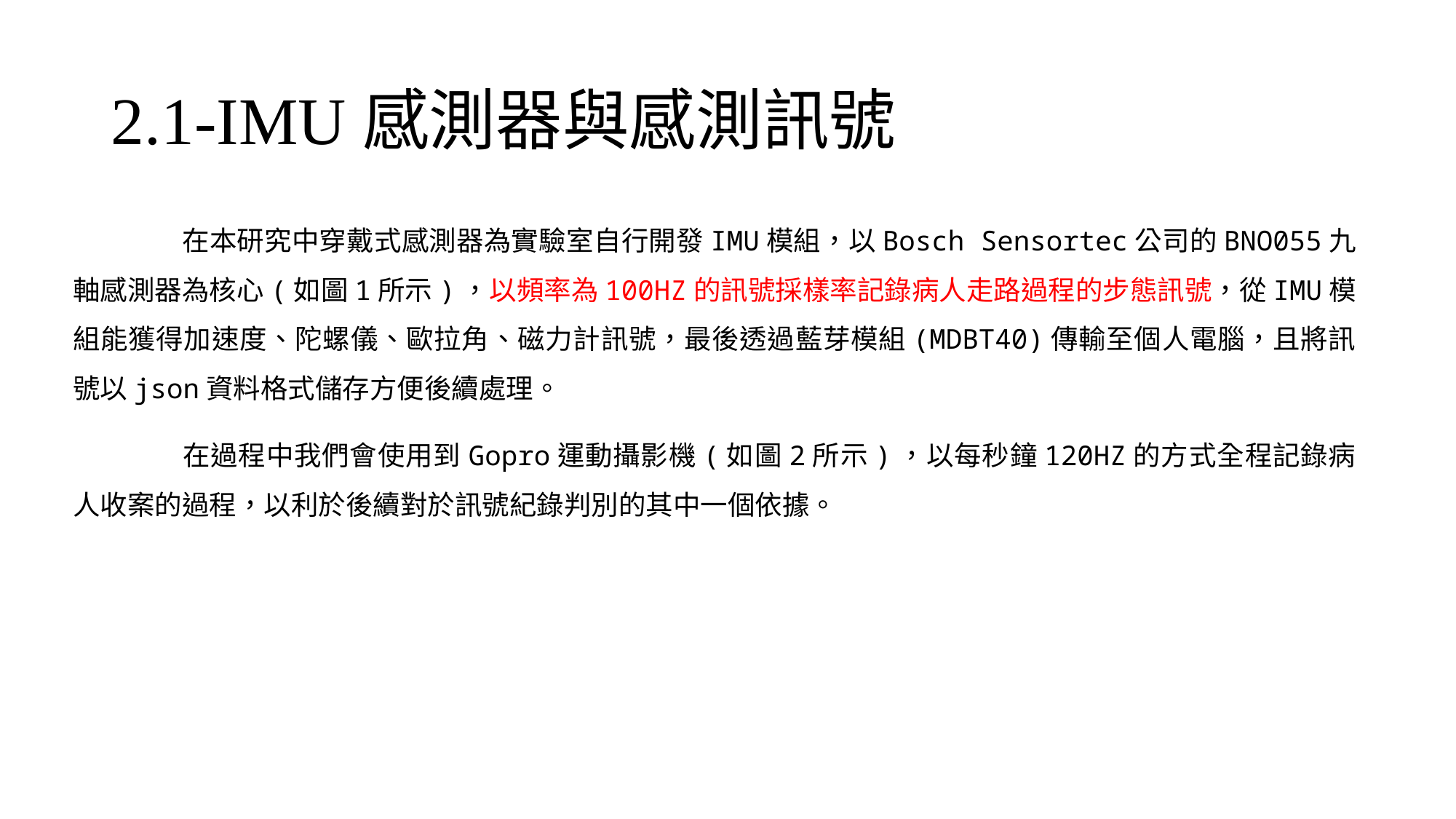

# 2.1-IMU感測器與感測訊號
	在本研究中穿戴式感測器為實驗室自行開發IMU模組，以Bosch Sensortec公司的BNO055九軸感測器為核心(如圖1所示)，以頻率為100HZ的訊號採樣率記錄病人走路過程的步態訊號，從IMU模組能獲得加速度、陀螺儀、歐拉角、磁力計訊號，最後透過藍芽模組(MDBT40)傳輸至個人電腦，且將訊號以json資料格式儲存方便後續處理。
	在過程中我們會使用到Gopro運動攝影機(如圖2所示)，以每秒鐘120HZ的方式全程記錄病人收案的過程，以利於後續對於訊號紀錄判別的其中一個依據。